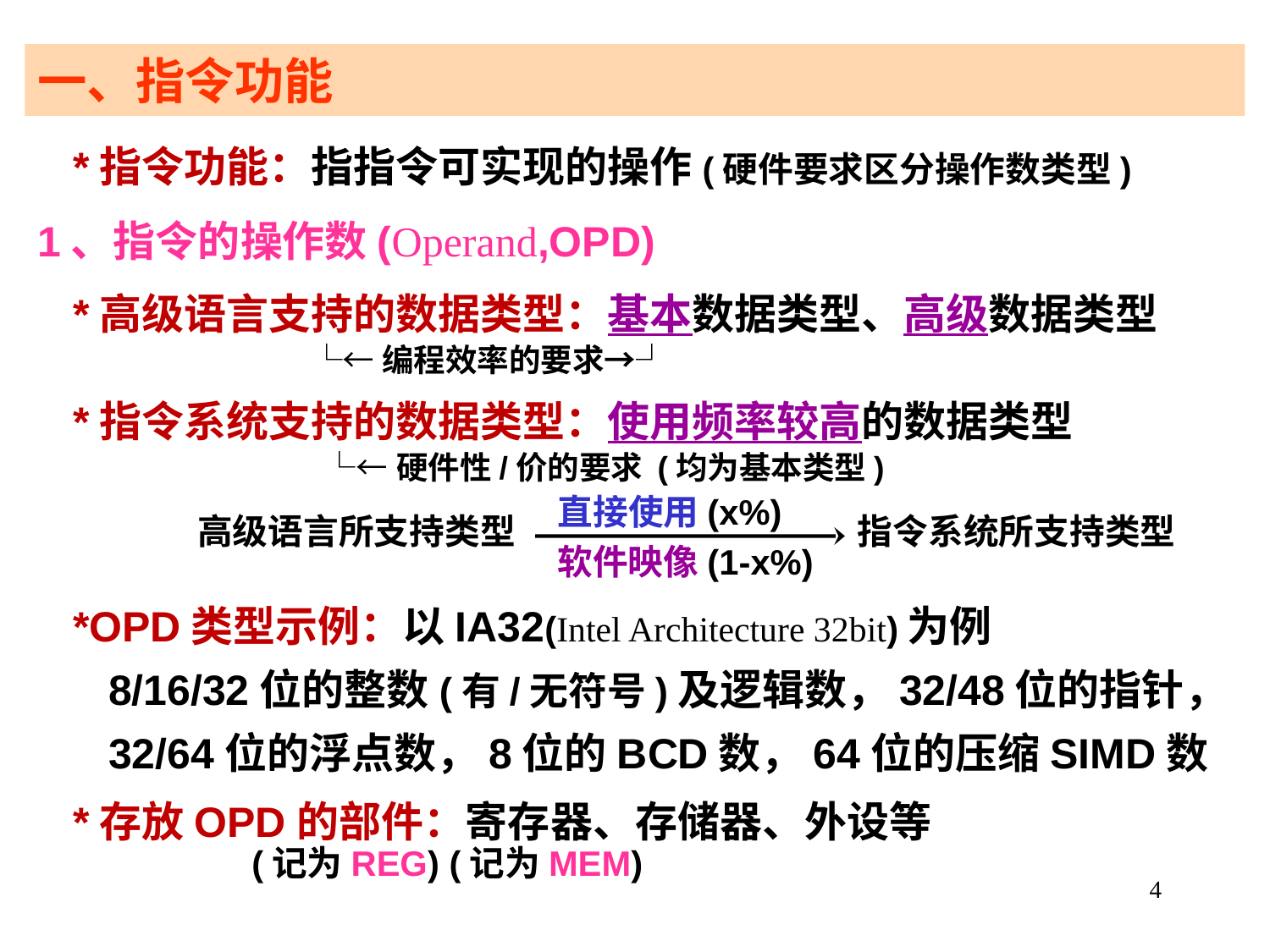

一、指令功能
   *指令功能：指指令可实现的操作(硬件要求区分操作数类型)
1、指令的操作数(Operand,OPD)
   *高级语言支持的数据类型：基本数据类型、高级数据类型
                                      └←编程效率的要求→┘
   *指令系统支持的数据类型：使用频率较高的数据类型
                                        └←硬件性/价的要求 (均为基本类型)
直接使用(x%)
高级语言所支持类型
指令系统所支持类型

软件映像(1-x%)
   *OPD类型示例：以IA32(Intel Architecture 32bit)为例
      8/16/32位的整数(有/无符号)及逻辑数，32/48位的指针，
      32/64位的浮点数，8位的BCD数，64位的压缩SIMD数
   *存放OPD的部件：寄存器、存储器、外设等
                      (记为REG) (记为MEM)
4